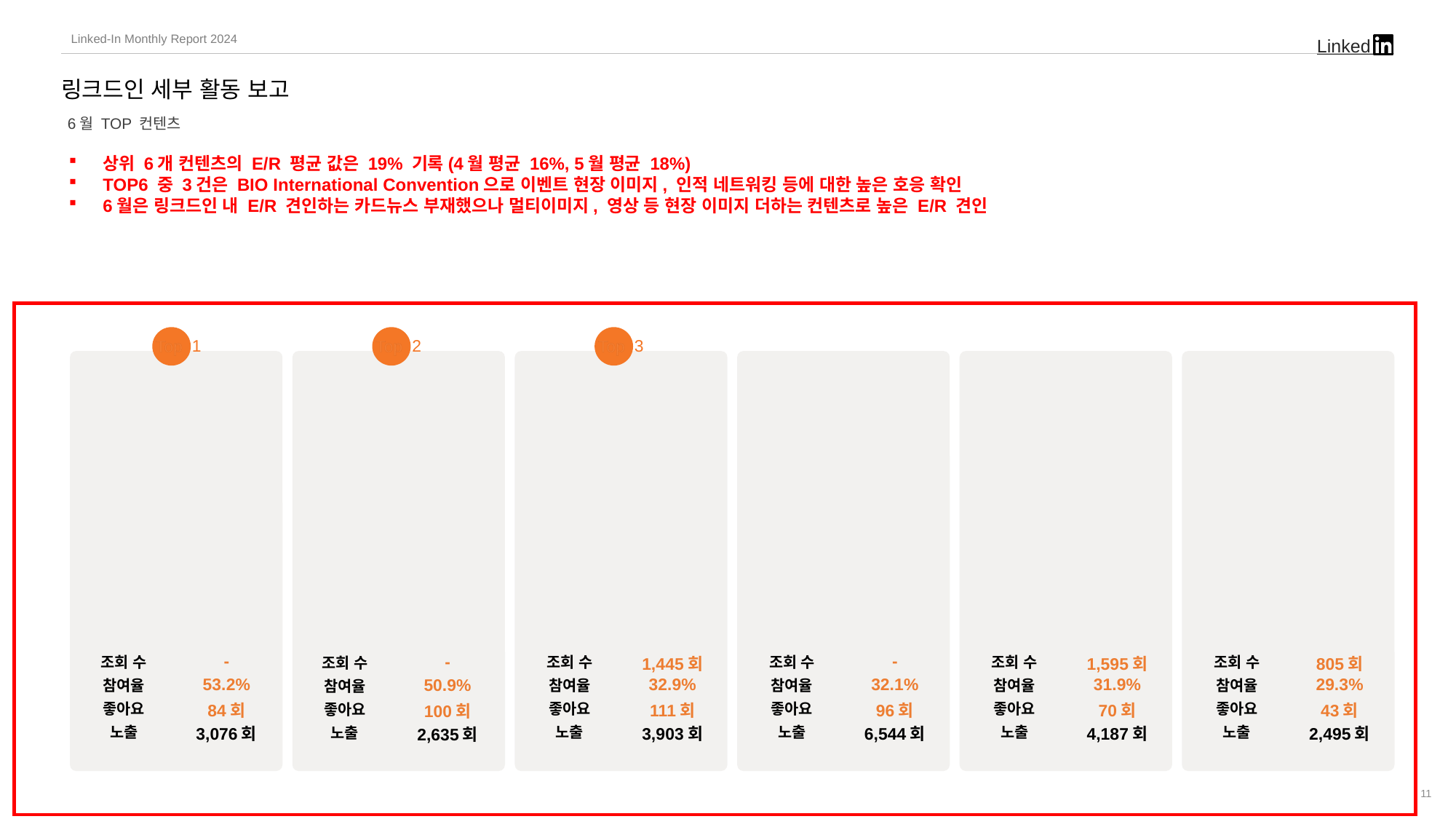

링크드인 세부 활동 보고
6월 TOP 컨텐츠
상위 6개 컨텐츠의 E/R 평균 값은 19% 기록(4월 평균 16%, 5월 평균 18%)
TOP6 중 3건은 BIO International Convention으로 이벤트 현장 이미지, 인적 네트워킹 등에 대한 높은 호응 확인
6월은 링크드인 내 E/R 견인하는 카드뉴스 부재했으나 멀티이미지, 영상 등 현장 이미지 더하는 컨텐츠로 높은 E/R 견인

Top  1

Top  2

Top  3

| 조회 수 | - |
| --- | --- |
| 참여율 | 53.2% |
| 좋아요 | 84회 |
| 노출 | 3,076회 |
| 조회 수 | 1,445회 |
| --- | --- |
| 참여율 | 32.9% |
| 좋아요 | 111회 |
| 노출 | 3,903회 |
| 조회 수 | - |
| --- | --- |
| 참여율 | 32.1% |
| 좋아요 | 96회 |
| 노출 | 6,544회 |
| 조회 수 | 1,595회 |
| --- | --- |
| 참여율 | 31.9% |
| 좋아요 | 70회 |
| 노출 | 4,187회 |
| 조회 수 | 805회 |
| --- | --- |
| 참여율 | 29.3% |
| 좋아요 | 43회 |
| 노출 | 2,495회 |
| 조회 수 | - |
| --- | --- |
| 참여율 | 50.9% |
| 좋아요 | 100회 |
| 노출 | 2,635회 |
11